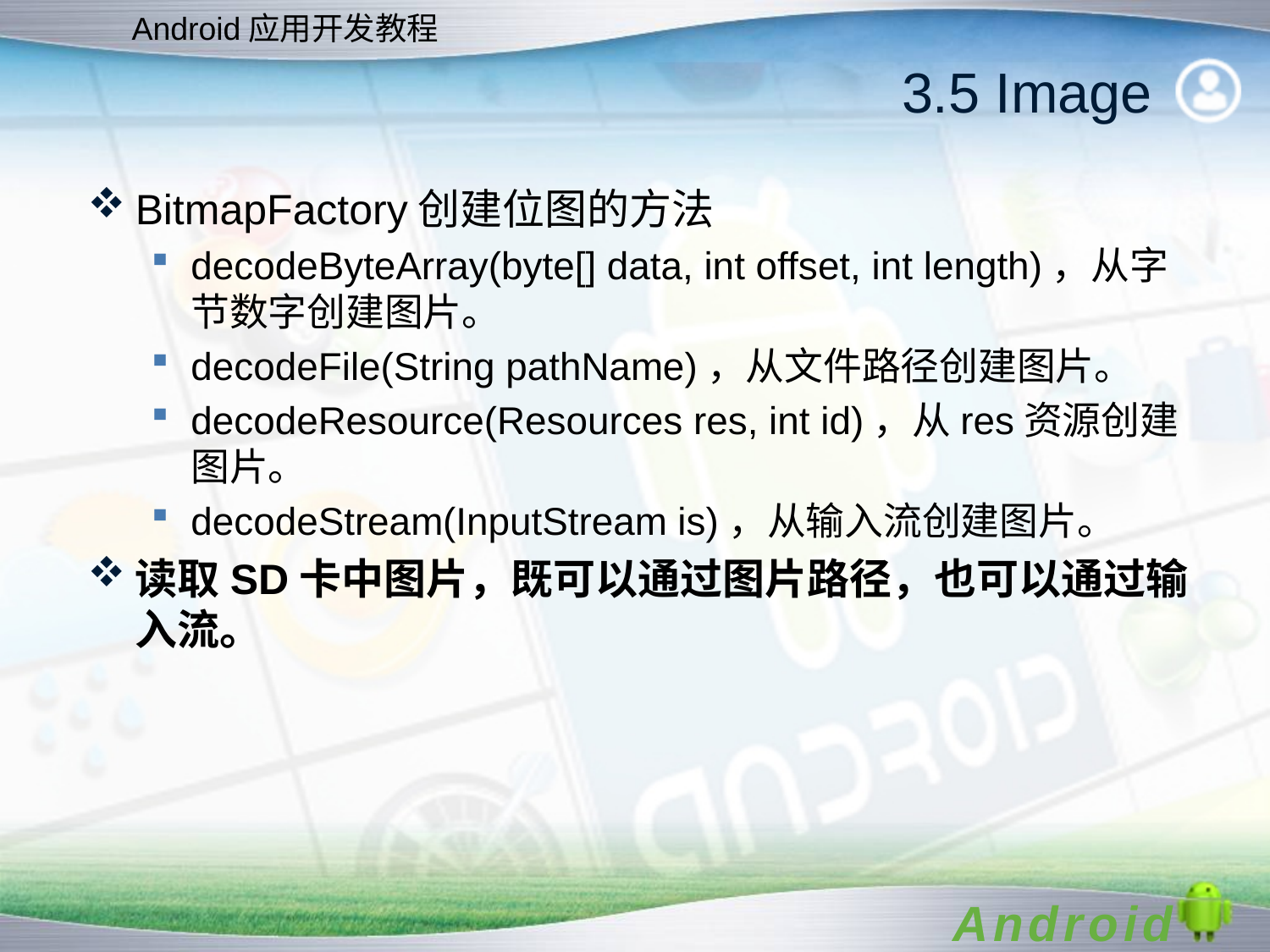

# 3.5 Image
BitmapFactory创建位图的方法
decodeByteArray(byte[] data, int offset, int length)，从字节数字创建图片。
decodeFile(String pathName)，从文件路径创建图片。
decodeResource(Resources res, int id)，从res资源创建图片。
decodeStream(InputStream is)，从输入流创建图片。
读取SD卡中图片，既可以通过图片路径，也可以通过输入流。